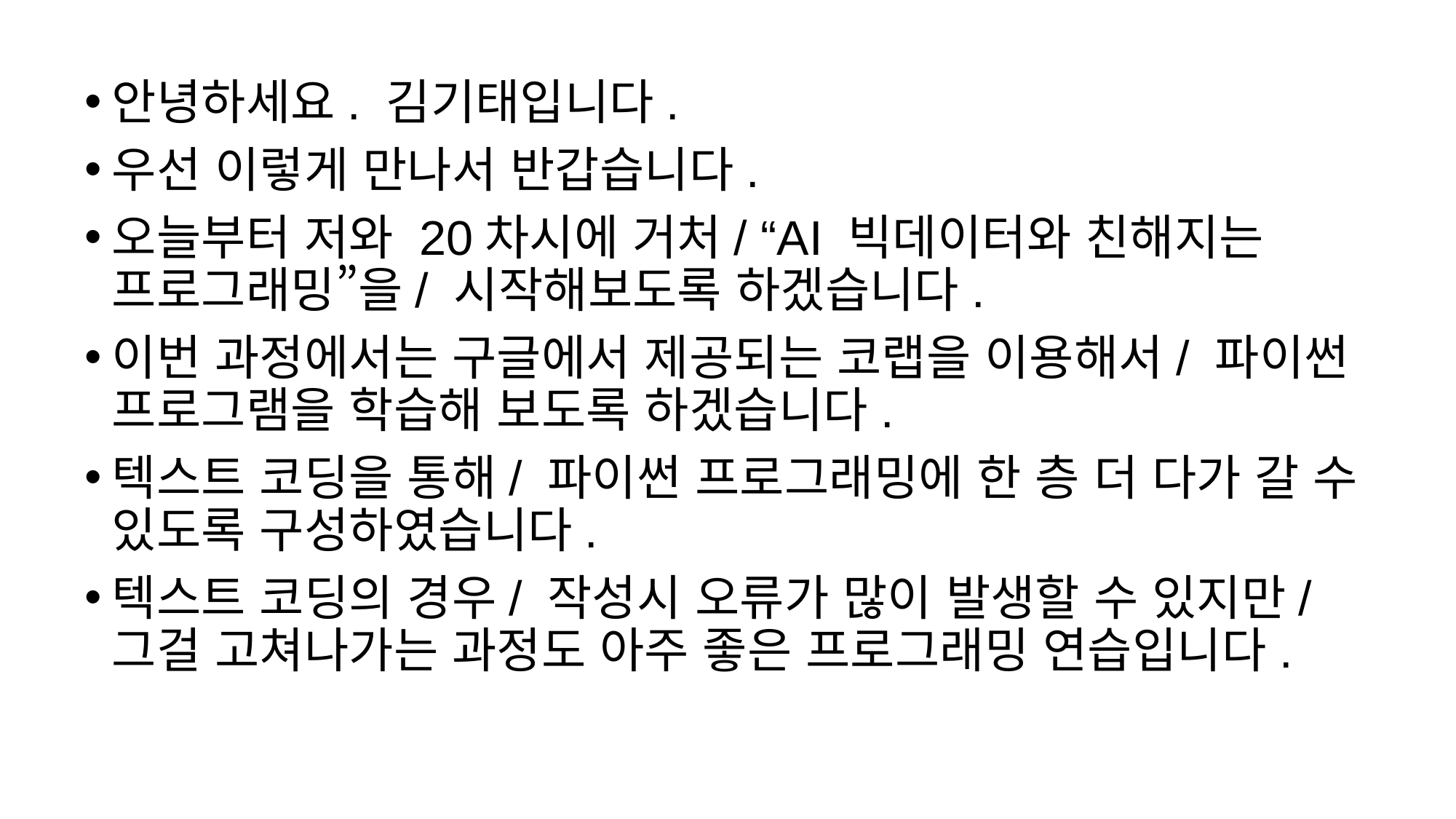

안녕하세요. 김기태입니다.
우선 이렇게 만나서 반갑습니다.
오늘부터 저와 20차시에 거처/ “AI 빅데이터와 친해지는 프로그래밍”을/ 시작해보도록 하겠습니다.
이번 과정에서는 구글에서 제공되는 코랩을 이용해서/ 파이썬 프로그램을 학습해 보도록 하겠습니다.
텍스트 코딩을 통해/ 파이썬 프로그래밍에 한 층 더 다가 갈 수 있도록 구성하였습니다.
텍스트 코딩의 경우/ 작성시 오류가 많이 발생할 수 있지만/ 그걸 고쳐나가는 과정도 아주 좋은 프로그래밍 연습입니다.